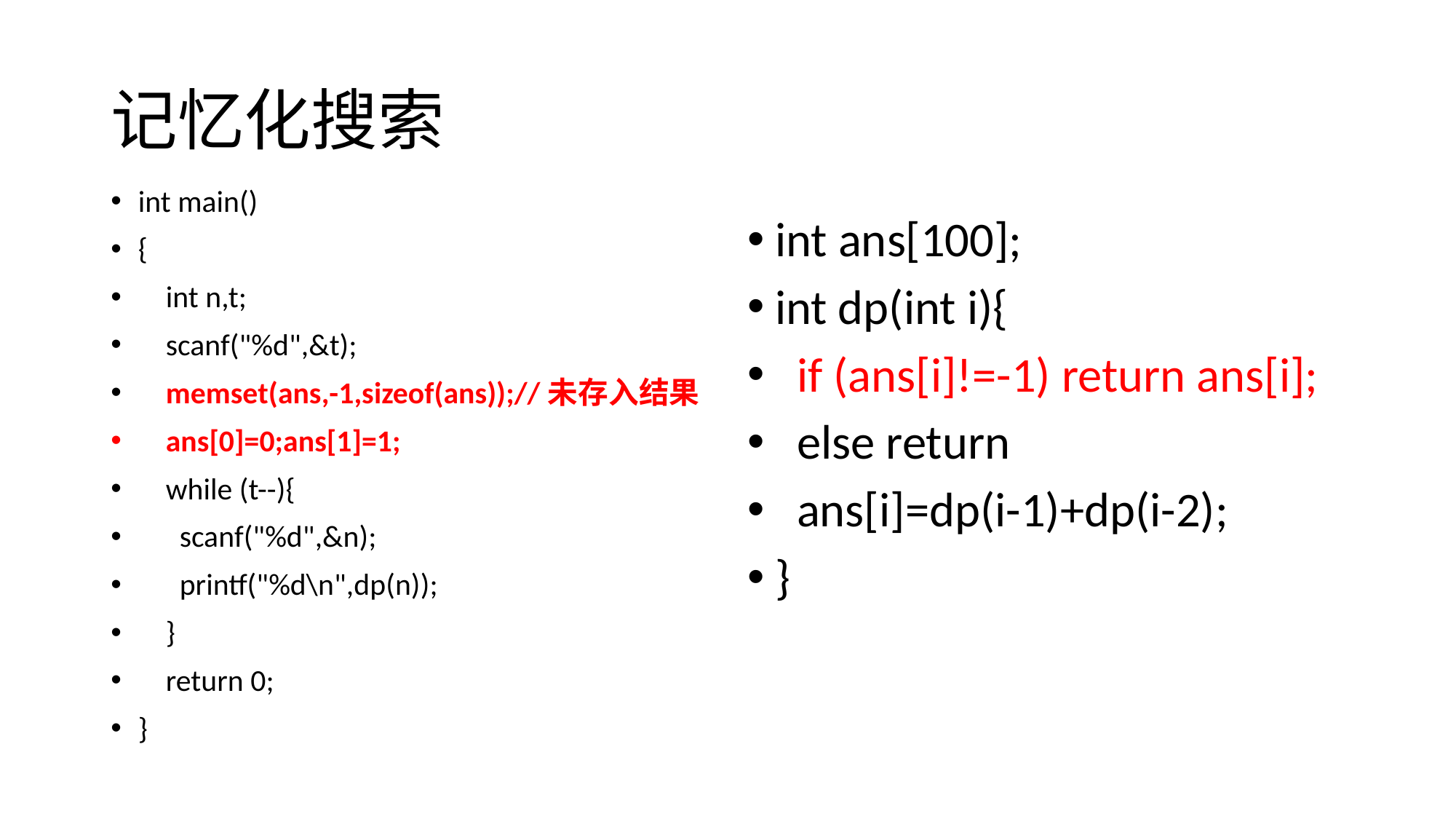

# 记忆化搜索

int main()
{
    int n,t;
    scanf("%d",&t);
    memset(ans,-1,sizeof(ans));//未存入结果
    ans[0]=0;ans[1]=1;
    while (t--){
      scanf("%d",&n);
      printf("%d\n",dp(n));
    }
    return 0;
}

int ans[100];
int dp(int i){
  if (ans[i]!=-1) return ans[i];
  else return
  ans[i]=dp(i-1)+dp(i-2);
}